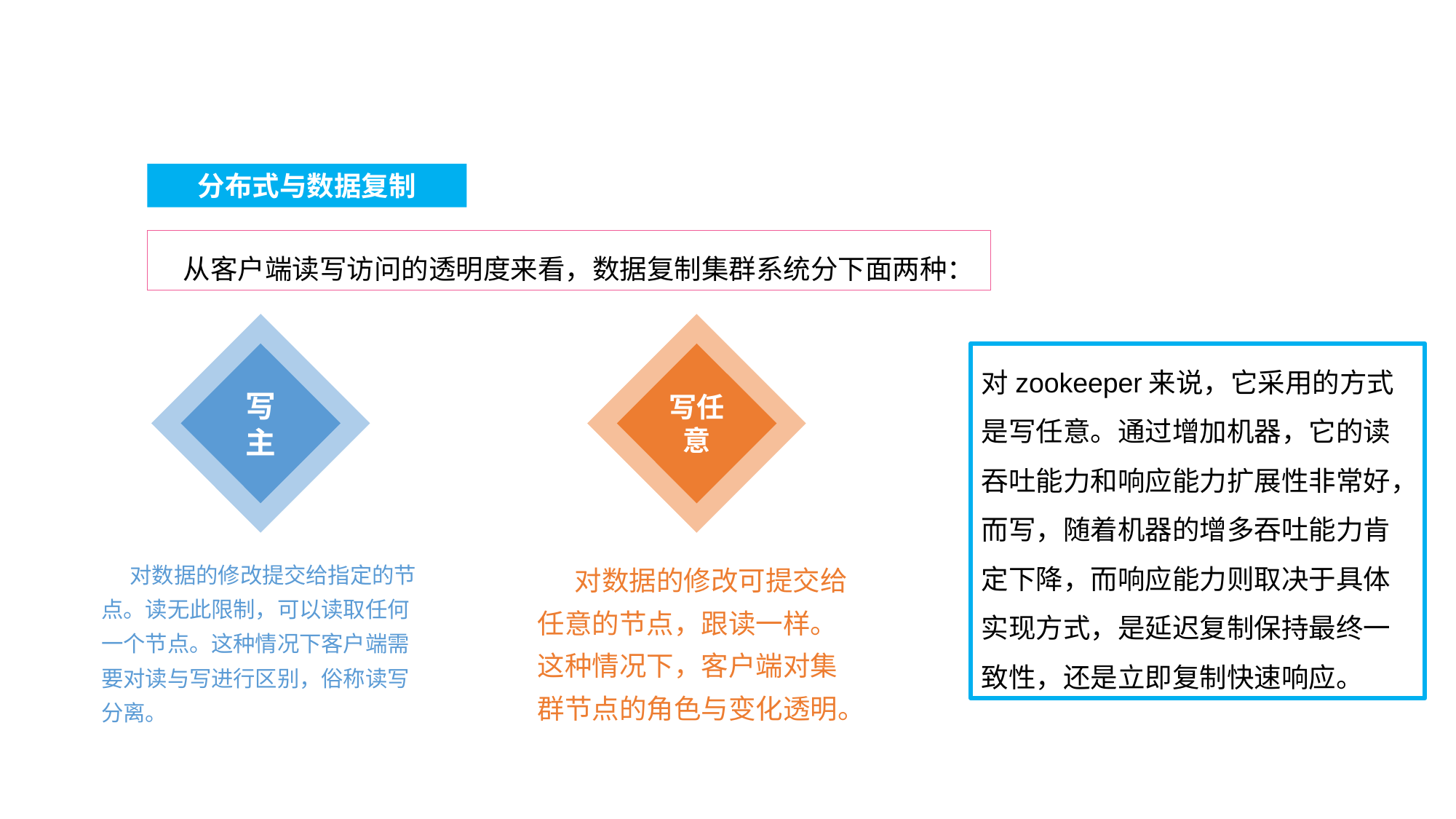

第一章    Redis简单介绍与基本概念

分布式与数据复制
   从客户端读写访问的透明度来看，数据复制集群系统分下面两种：

写主
写任意
对zookeeper来说，它采用的方式是写任意。通过增加机器，它的读吞吐能力和响应能力扩展性非常好，而写，随着机器的增多吞吐能力肯定下降，而响应能力则取决于具体实现方式，是延迟复制保持最终一致性，还是立即复制快速响应。
     对数据的修改提交给指定的节点。读无此限制，可以读取任何一个节点。这种情况下客户端需要对读与写进行区别，俗称读写分离。
     对数据的修改可提交给任意的节点，跟读一样。这种情况下，客户端对集群节点的角色与变化透明。